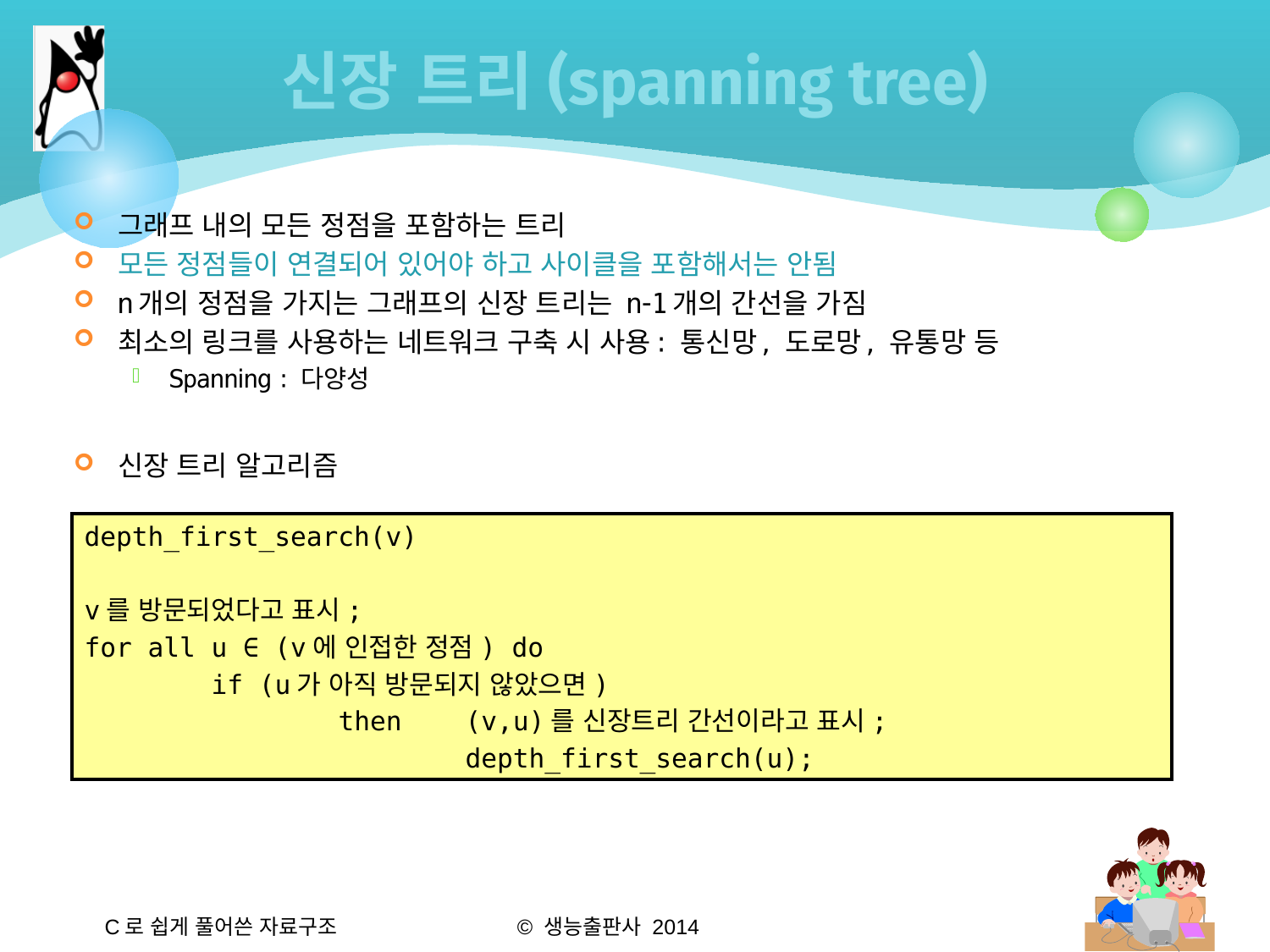

# 신장 트리(spanning tree)
그래프 내의 모든 정점을 포함하는 트리
모든 정점들이 연결되어 있어야 하고 사이클을 포함해서는 안됨
n개의 정점을 가지는 그래프의 신장 트리는 n-1개의 간선을 가짐
최소의 링크를 사용하는 네트워크 구축 시 사용: 통신망, 도로망, 유통망 등
Spanning : 다양성

신장 트리 알고리즘
depth_first_search(v)

v를 방문되었다고 표시;
for all u ∈ (v에 인접한 정점) do
	if (u가 아직 방문되지 않았으면)
		then 	(v,u)를 신장트리 간선이라고 표시;
			depth_first_search(u);